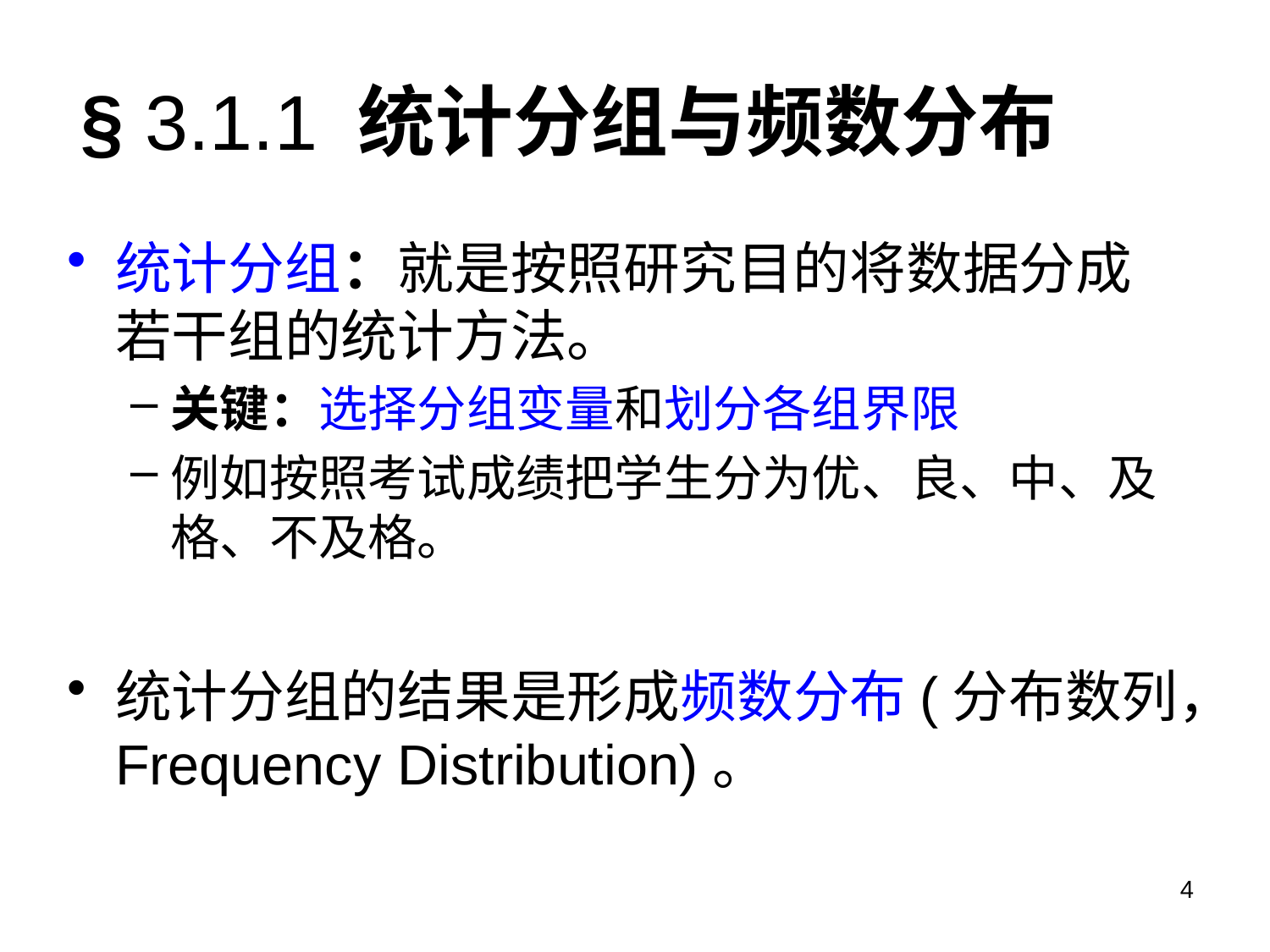

# § 3.1.1 统计分组与频数分布
统计分组：就是按照研究目的将数据分成若干组的统计方法。
关键：选择分组变量和划分各组界限
例如按照考试成绩把学生分为优、良、中、及格、不及格。

统计分组的结果是形成频数分布(分布数列，Frequency Distribution)。

4